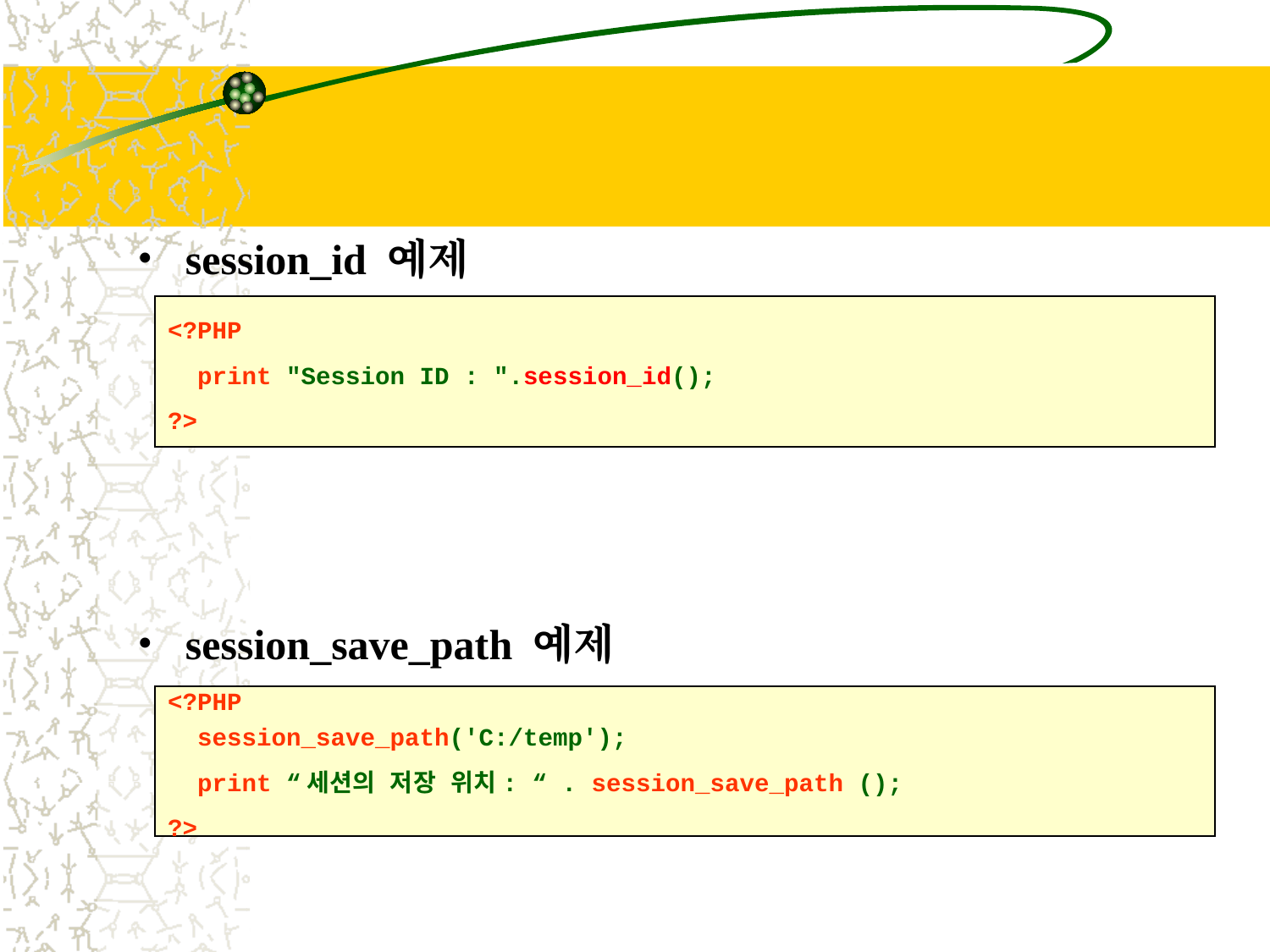

#
session_id 예제

session_save_path 예제
<?PHP
  print "Session ID : ".session_id();
?>
<?PHP
  session_save_path('C:/temp');
  print “세션의 저장 위치: “ . session_save_path ();
?>